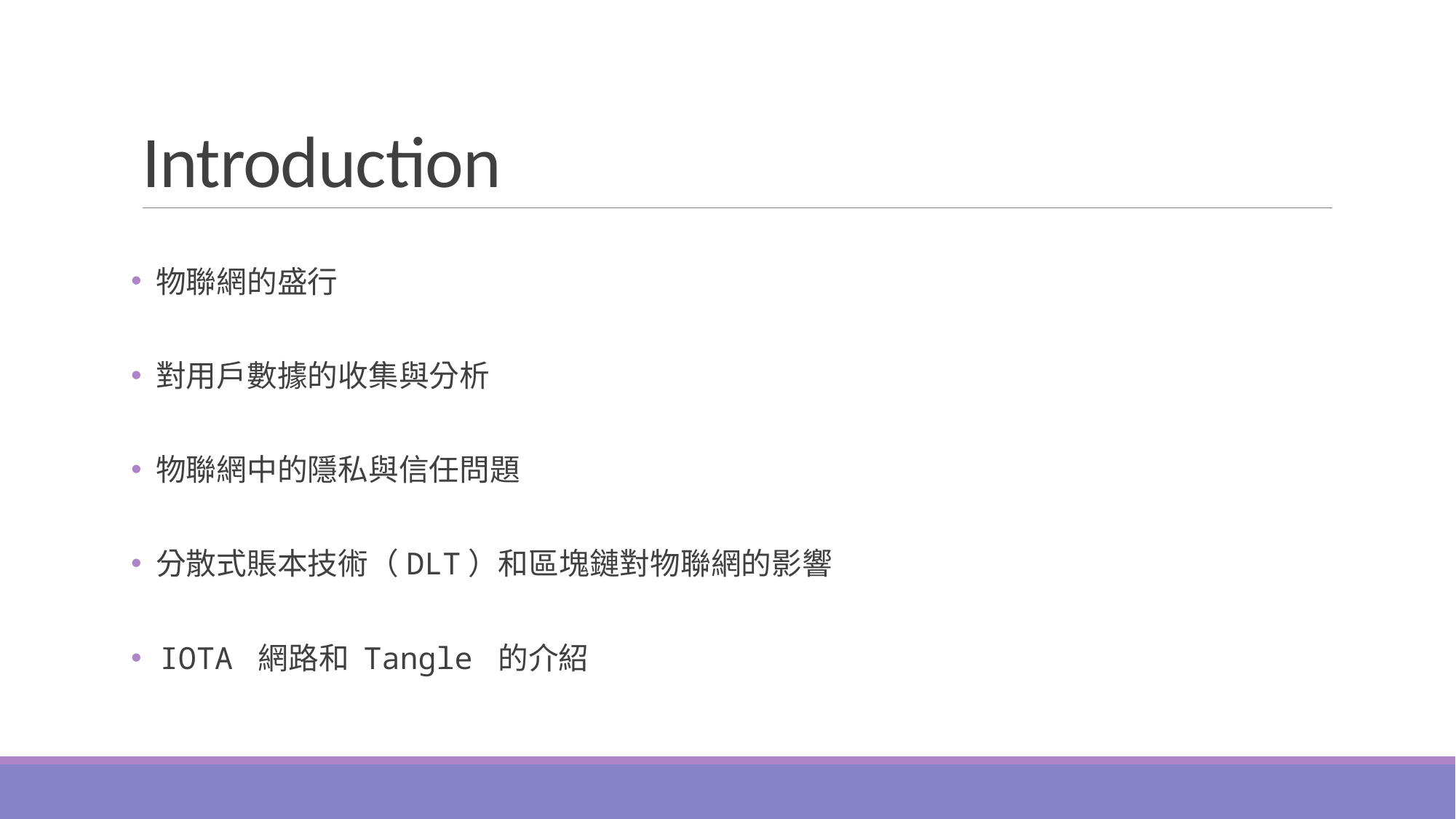

# Introduction
 物聯網的盛行
 對用戶數據的收集與分析
 物聯網中的隱私與信任問題
 分散式賬本技術（DLT）和區塊鏈對物聯網的影響
 IOTA 網路和 Tangle 的介紹